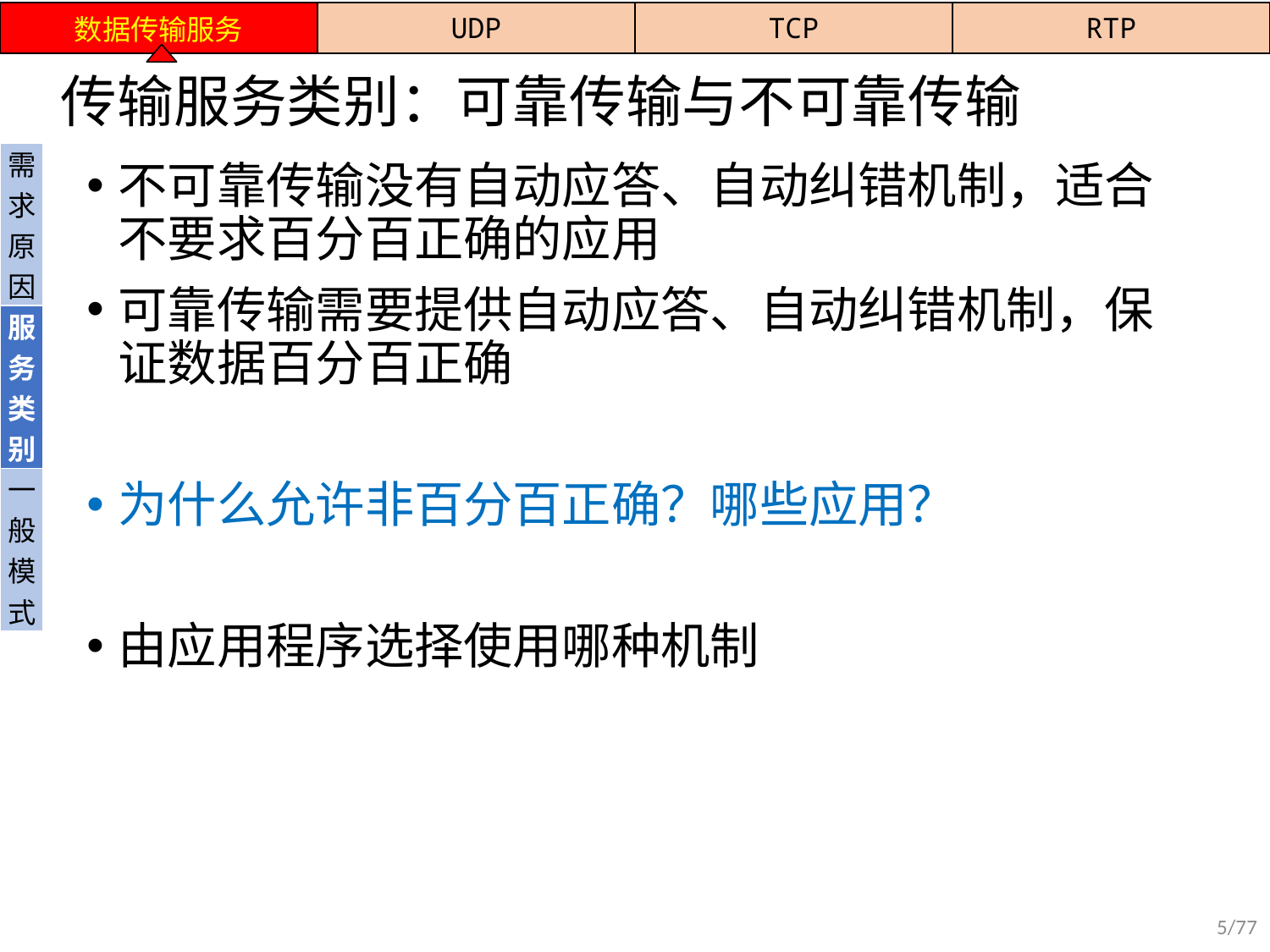

| 数据传输服务 | UDP | TCP | RTP |
| --- | --- | --- | --- |

# 传输服务类别：可靠传输与不可靠传输
| 需求原因 |
| --- |
| 服务类别 |
| 一般模式 |
不可靠传输没有自动应答、自动纠错机制，适合不要求百分百正确的应用
可靠传输需要提供自动应答、自动纠错机制，保证数据百分百正确

为什么允许非百分百正确？哪些应用？

由应用程序选择使用哪种机制
5/77